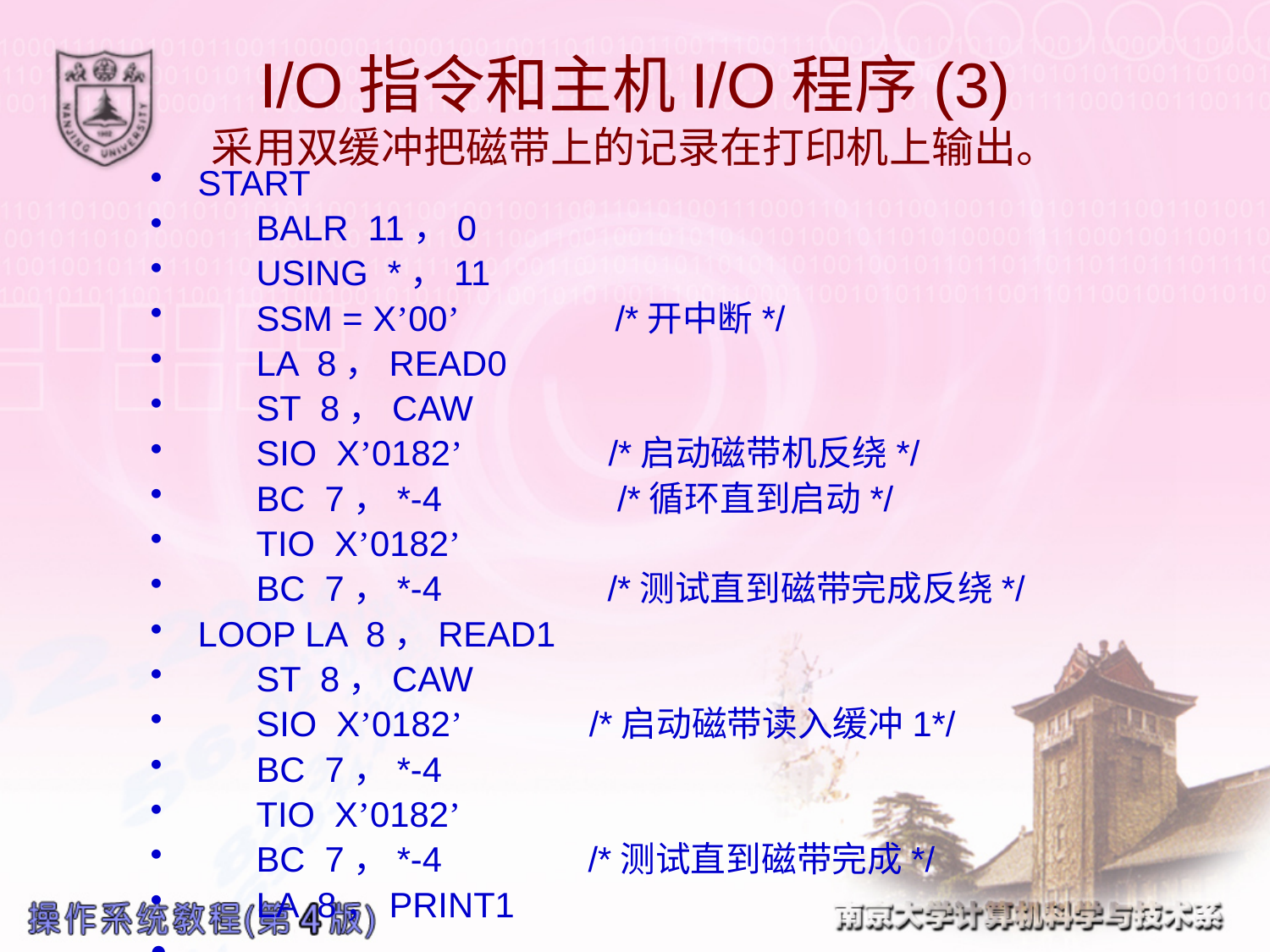

# I/O指令和主机I/O程序(3) 采用双缓冲把磁带上的记录在打印机上输出。
START
      BALR  11，0
      USING  *，11
      SSM = X’00’                /*开中断*/
      LA  8，READ0
      ST  8，CAW
      SIO  X’0182’               /*启动磁带机反绕*/
      BC  7，*-4                  /*循环直到启动*/
      TIO  X’0182’
      BC  7，*-4                 /*测试直到磁带完成反绕*/
LOOP LA  8，READ1
      ST  8，CAW
      SIO  X’0182’             /*启动磁带读入缓冲1*/
      BC  7，*-4
      TIO  X’0182’
      BC  7，*-4               /*测试直到磁带完成*/
      LA  8，PRINT1